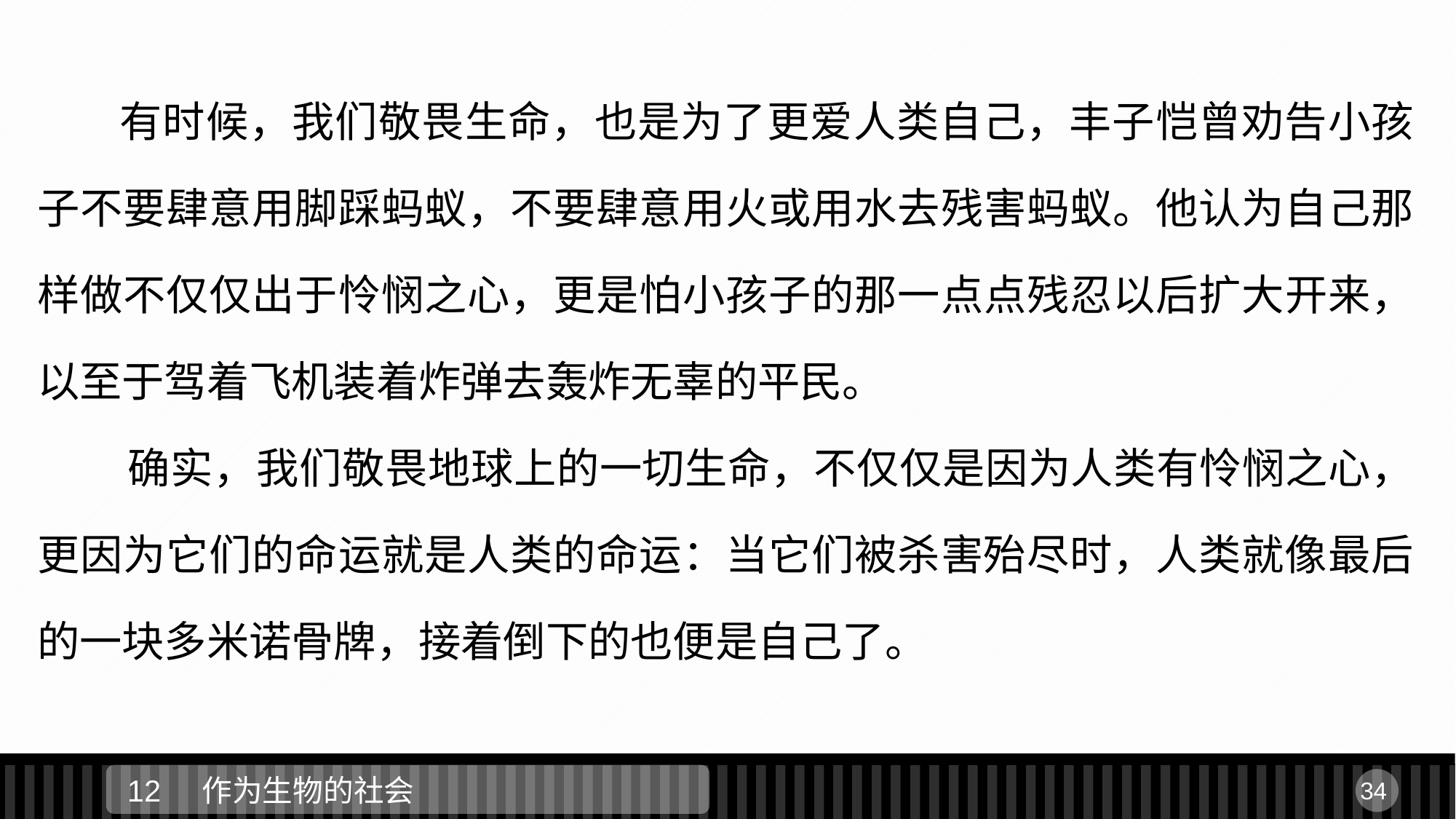

有时候，我们敬畏生命，也是为了更爱人类自己，丰子恺曾劝告小孩子不要肆意用脚踩蚂蚁，不要肆意用火或用水去残害蚂蚁。他认为自己那样做不仅仅出于怜悯之心，更是怕小孩子的那一点点残忍以后扩大开来，以至于驾着飞机装着炸弹去轰炸无辜的平民。
        确实，我们敬畏地球上的一切生命，不仅仅是因为人类有怜悯之心，更因为它们的命运就是人类的命运：当它们被杀害殆尽时，人类就像最后的一块多米诺骨牌，接着倒下的也便是自己了。